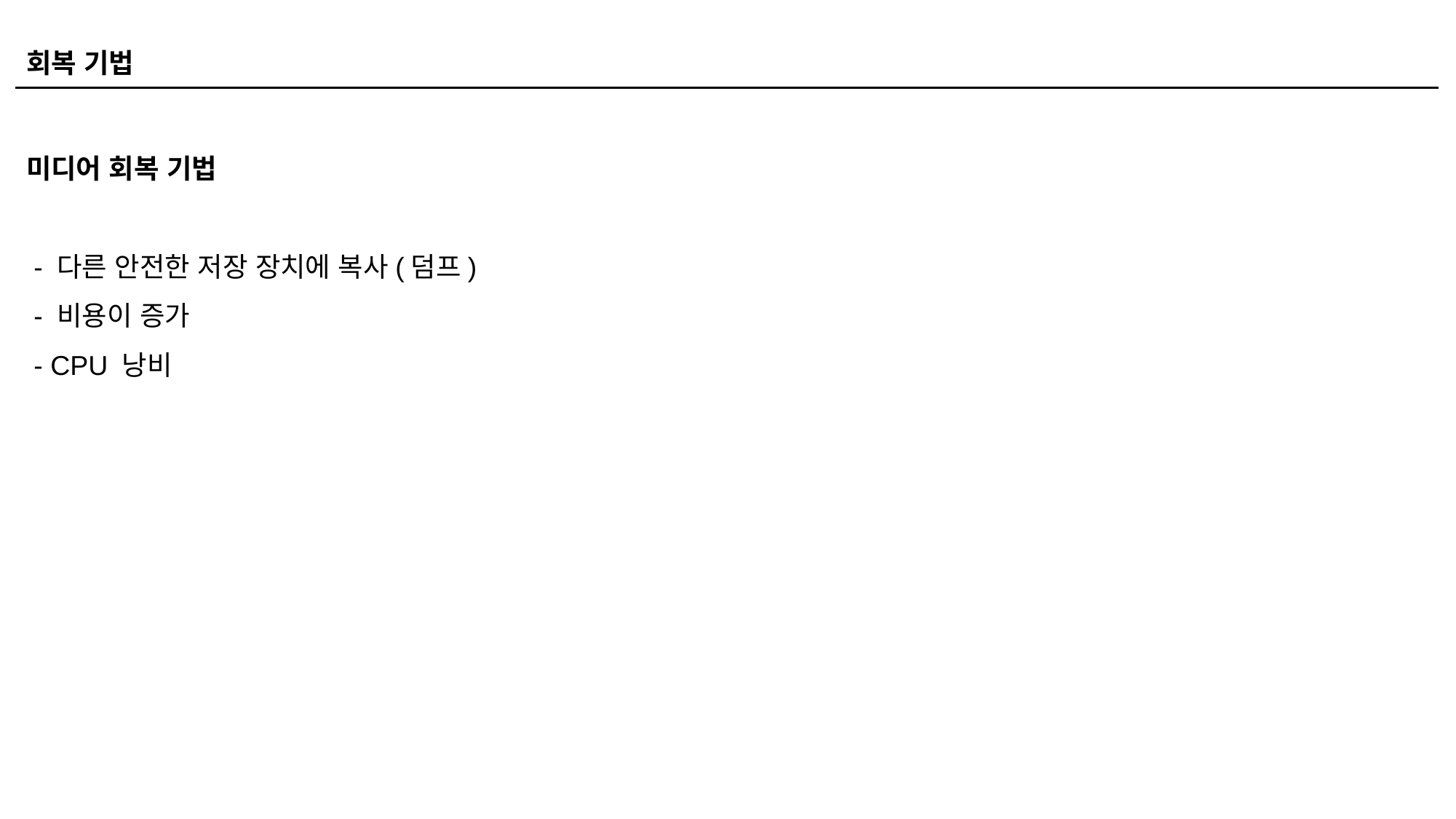

회복 기법
미디어 회복 기법

 - 다른 안전한 저장 장치에 복사(덤프)
 - 비용이 증가
 - CPU 낭비